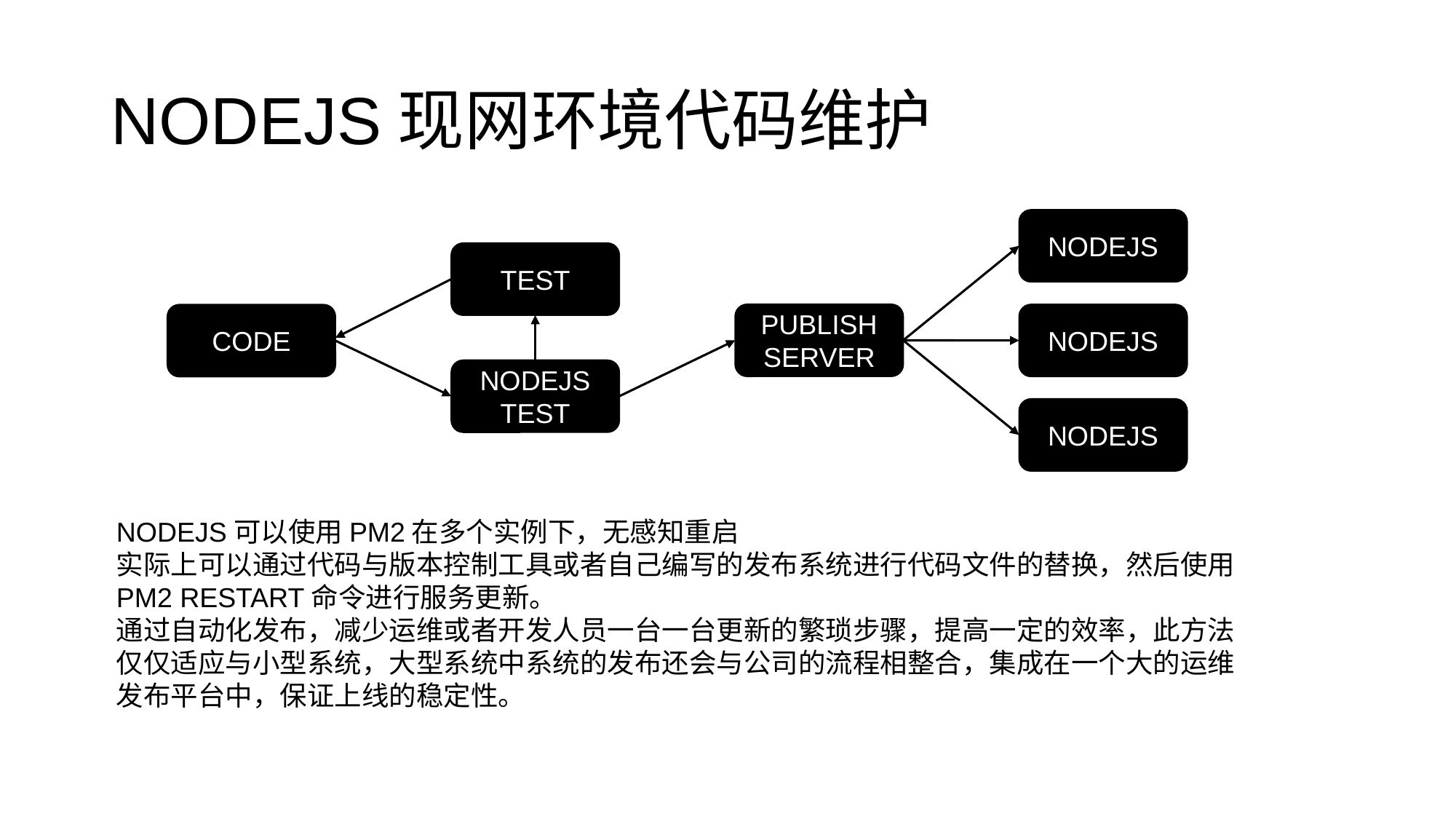

# NODEJS现网环境代码维护
NODEJS
TEST
PUBLISH
SERVER
NODEJS
CODE
NODEJS
TEST
NODEJS
NODEJS可以使用PM2在多个实例下，无感知重启
实际上可以通过代码与版本控制工具或者自己编写的发布系统进行代码文件的替换，然后使用
PM2 RESTART命令进行服务更新。
通过自动化发布，减少运维或者开发人员一台一台更新的繁琐步骤，提高一定的效率，此方法
仅仅适应与小型系统，大型系统中系统的发布还会与公司的流程相整合，集成在一个大的运维
发布平台中，保证上线的稳定性。